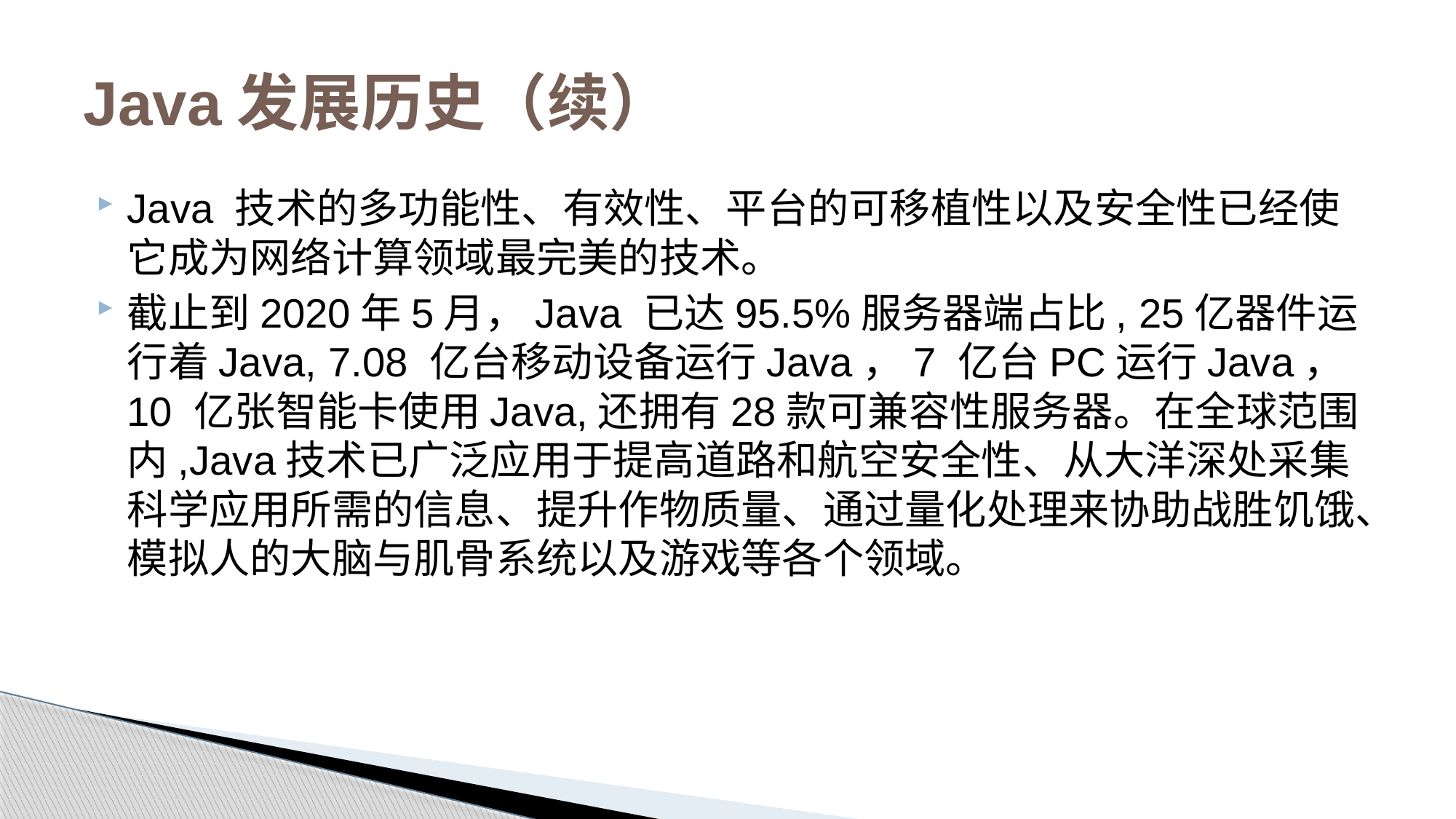

# Java发展历史（续）
Java 技术的多功能性、有效性、平台的可移植性以及安全性已经使它成为网络计算领域最完美的技术。
截止到2020年5月，Java 已达95.5%服务器端占比, 25亿器件运行着Java, 7.08 亿台移动设备运行Java，7 亿台PC运行Java，10 亿张智能卡使用Java,还拥有28款可兼容性服务器。在全球范围内,Java技术已广泛应用于提高道路和航空安全性、从大洋深处采集科学应用所需的信息、提升作物质量、通过量化处理来协助战胜饥饿、模拟人的大脑与肌骨系统以及游戏等各个领域。